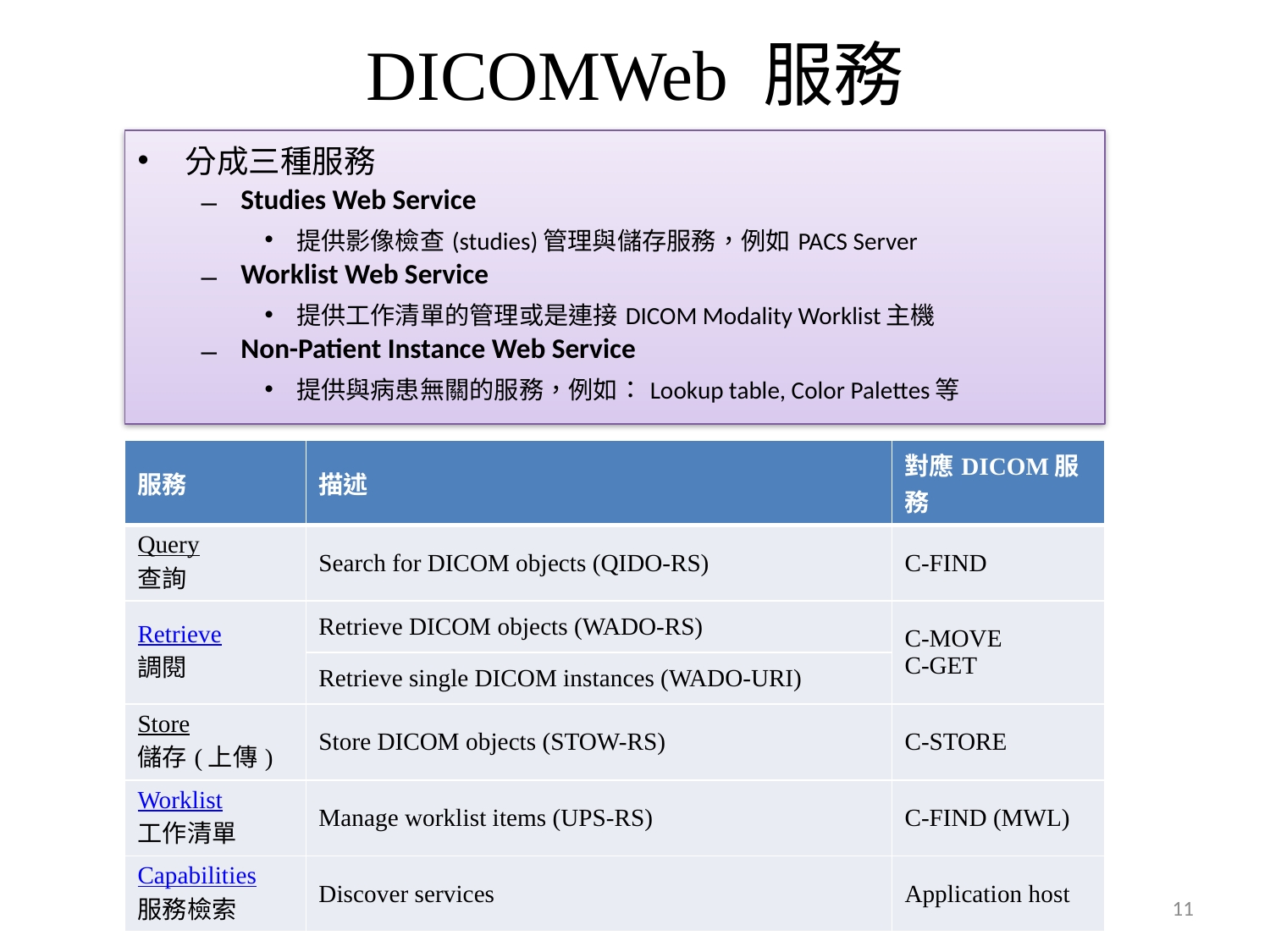

# DICOMWeb 服務
分成三種服務
Studies Web Service
提供影像檢查(studies)管理與儲存服務，例如PACS Server
Worklist Web Service
提供工作清單的管理或是連接DICOM Modality Worklist主機
Non-Patient Instance Web Service
提供與病患無關的服務，例如：Lookup table, Color Palettes等
| 服務 | 描述 | 對應DICOM服務 |
| --- | --- | --- |
| Query 查詢 | Search for DICOM objects (QIDO-RS) | C-FIND |
| Retrieve 調閱 | Retrieve DICOM objects (WADO-RS) | C-MOVE C-GET |
|  | Retrieve single DICOM instances (WADO-URI) |  |
| Store 儲存(上傳) | Store DICOM objects (STOW-RS) | C-STORE |
| Worklist 工作清單 | Manage worklist items (UPS-RS) | C-FIND (MWL) |
| Capabilities 服務檢索 | Discover services | Application host |
11